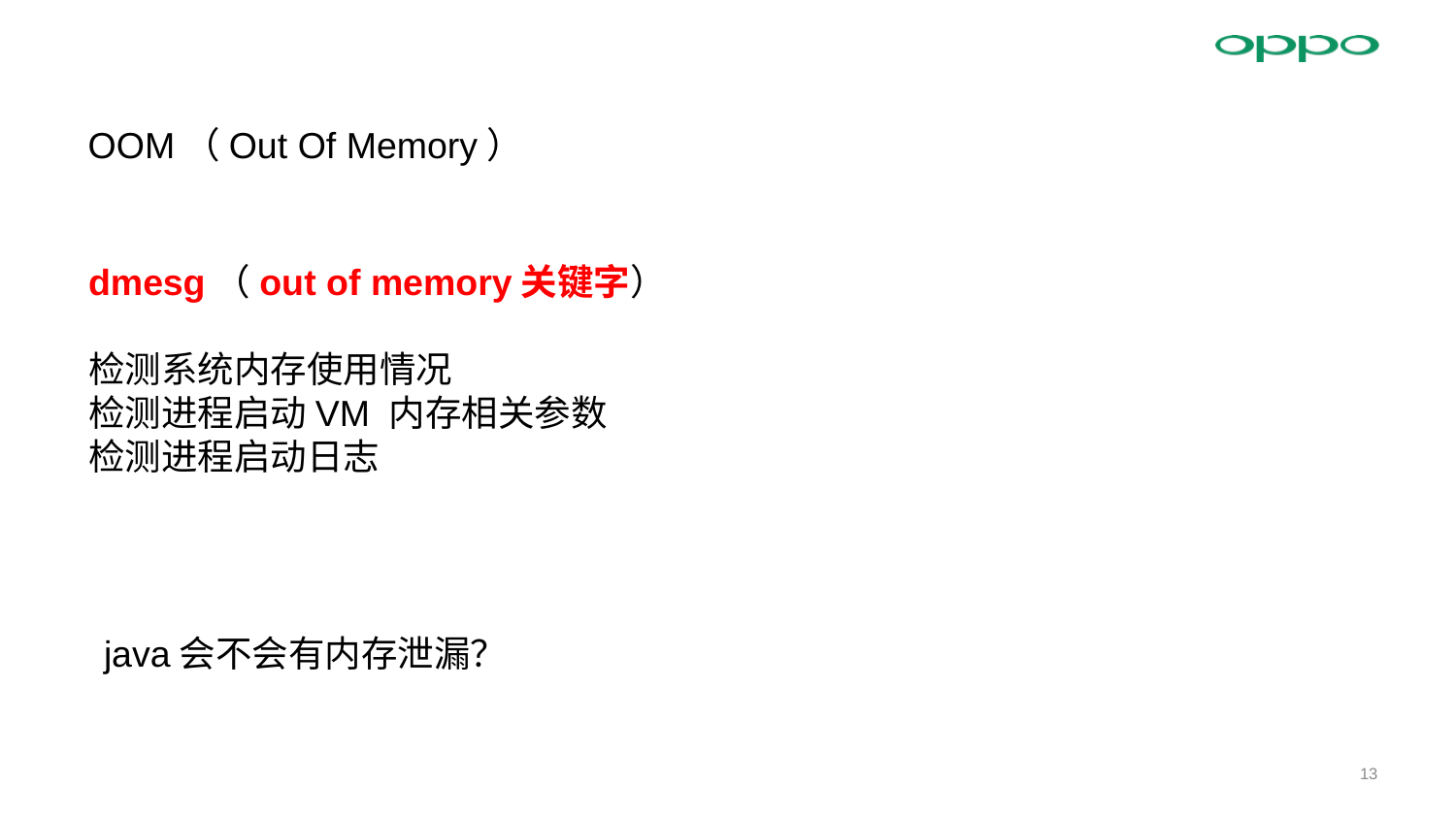

OOM（Out Of Memory）
dmesg（out of memory关键字）

检测系统内存使用情况
检测进程启动VM 内存相关参数
检测进程启动日志
java会不会有内存泄漏？